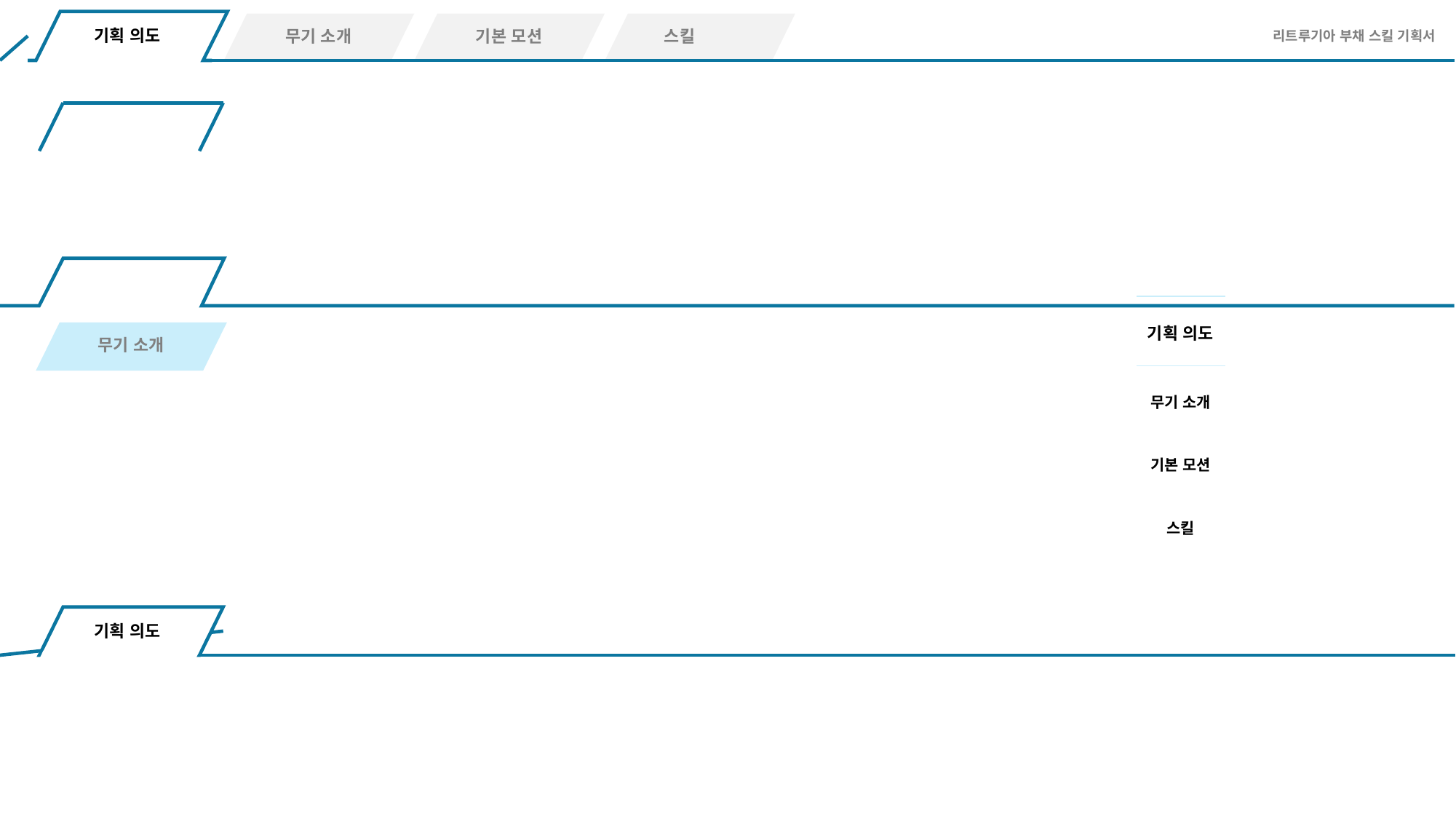

무기 소개

기본 모션

스킬
기획 의도
리트루기아 부채 스킬 기획서

기획 의도

무기 소개
무기 소개
기본 모션
스킬

기획 의도